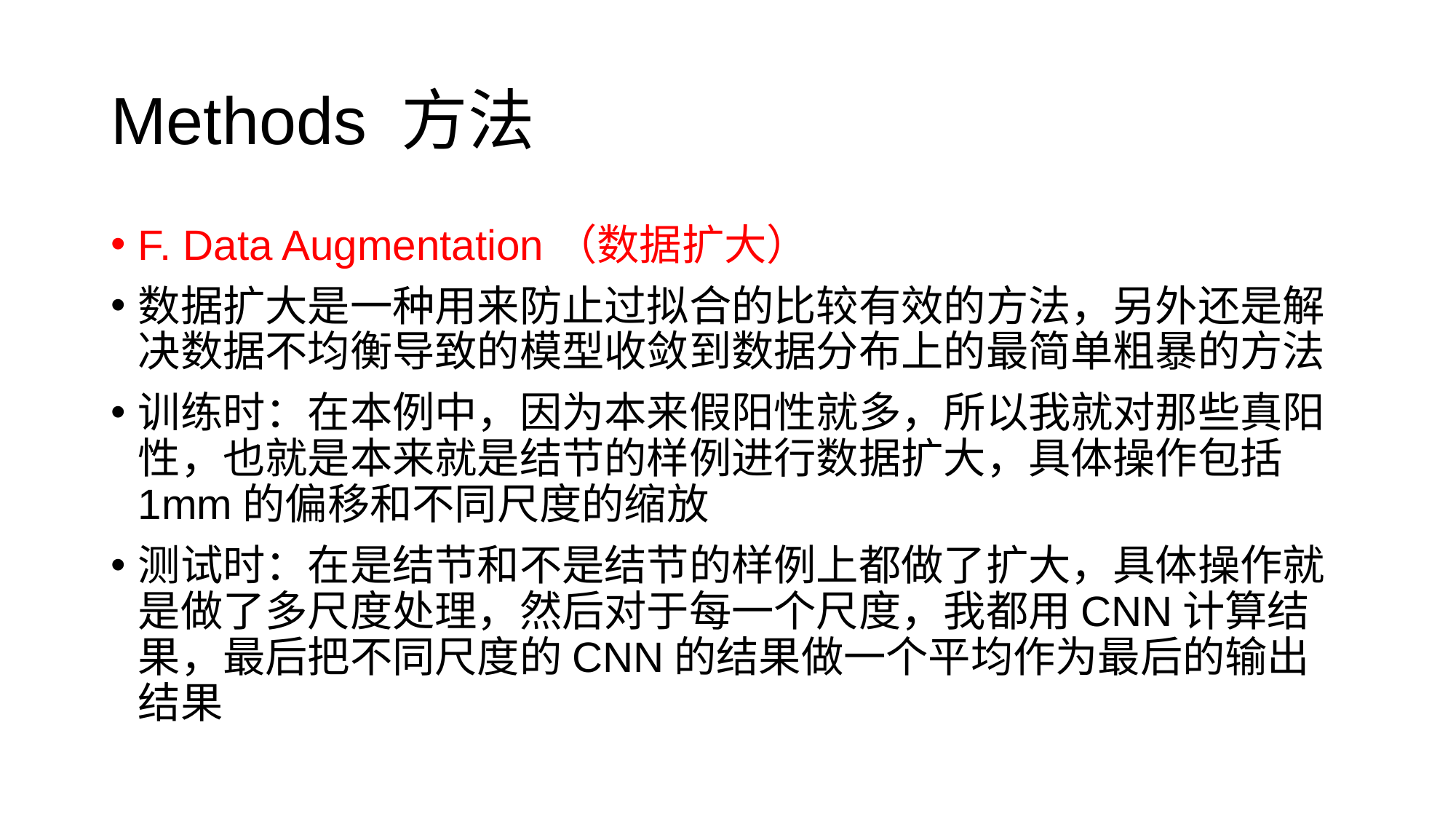

# Methods 方法
F. Data Augmentation（数据扩大）
数据扩大是一种用来防止过拟合的比较有效的方法，另外还是解决数据不均衡导致的模型收敛到数据分布上的最简单粗暴的方法
训练时：在本例中，因为本来假阳性就多，所以我就对那些真阳性，也就是本来就是结节的样例进行数据扩大，具体操作包括1mm的偏移和不同尺度的缩放
测试时：在是结节和不是结节的样例上都做了扩大，具体操作就是做了多尺度处理，然后对于每一个尺度，我都用CNN计算结果，最后把不同尺度的CNN的结果做一个平均作为最后的输出结果